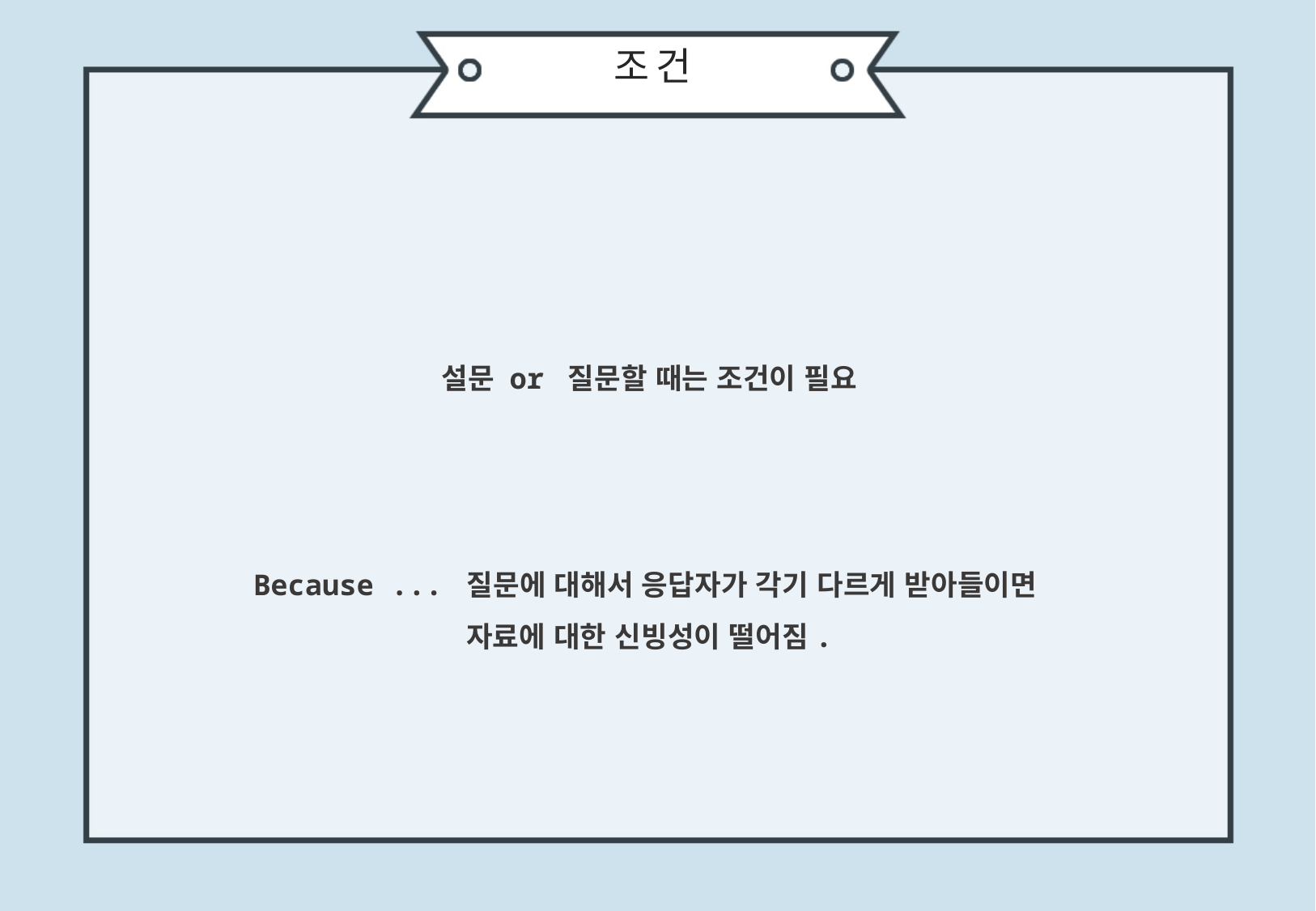

조 건
설문 or 질문할 때는 조건이 필요

Because ... 질문에 대해서 응답자가 각기 다르게 받아들이면
자료에 대한 신빙성이 떨어짐.